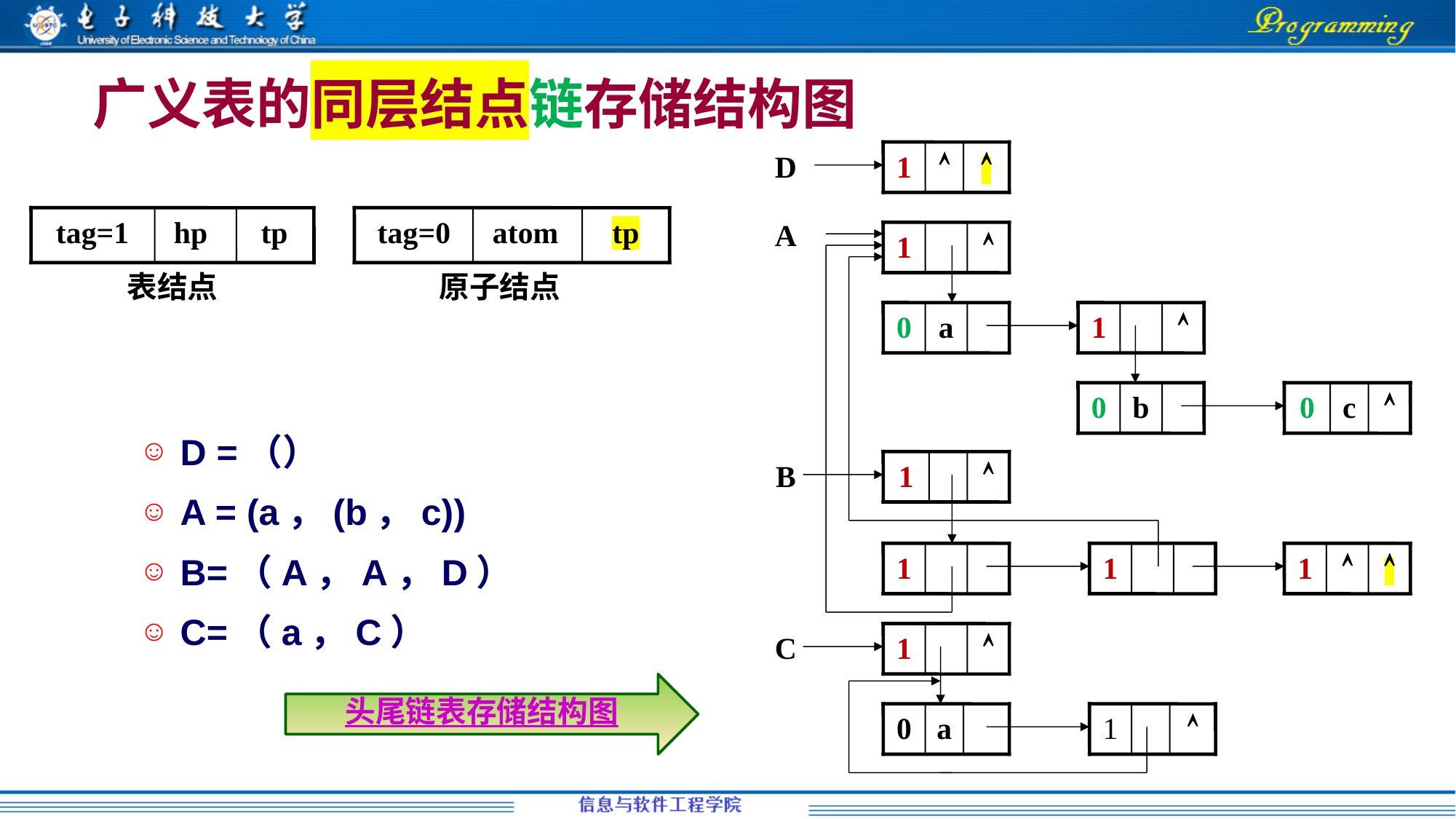

广义表的同层结点链存储结构图
D
1

∧

∧

A
1

∧

0

a

1

∧

0

b

0

c

∧

B
1

∧

1

1

1

∧

∧

C
1

∧

0

a

1

∧

tag=1

hp

tp

tag=0

atom
tp

表结点

原子结点
D =（）
A = (a，(b，c))
B=（A，A，D）
C=（a，C）
头尾链表存储结构图